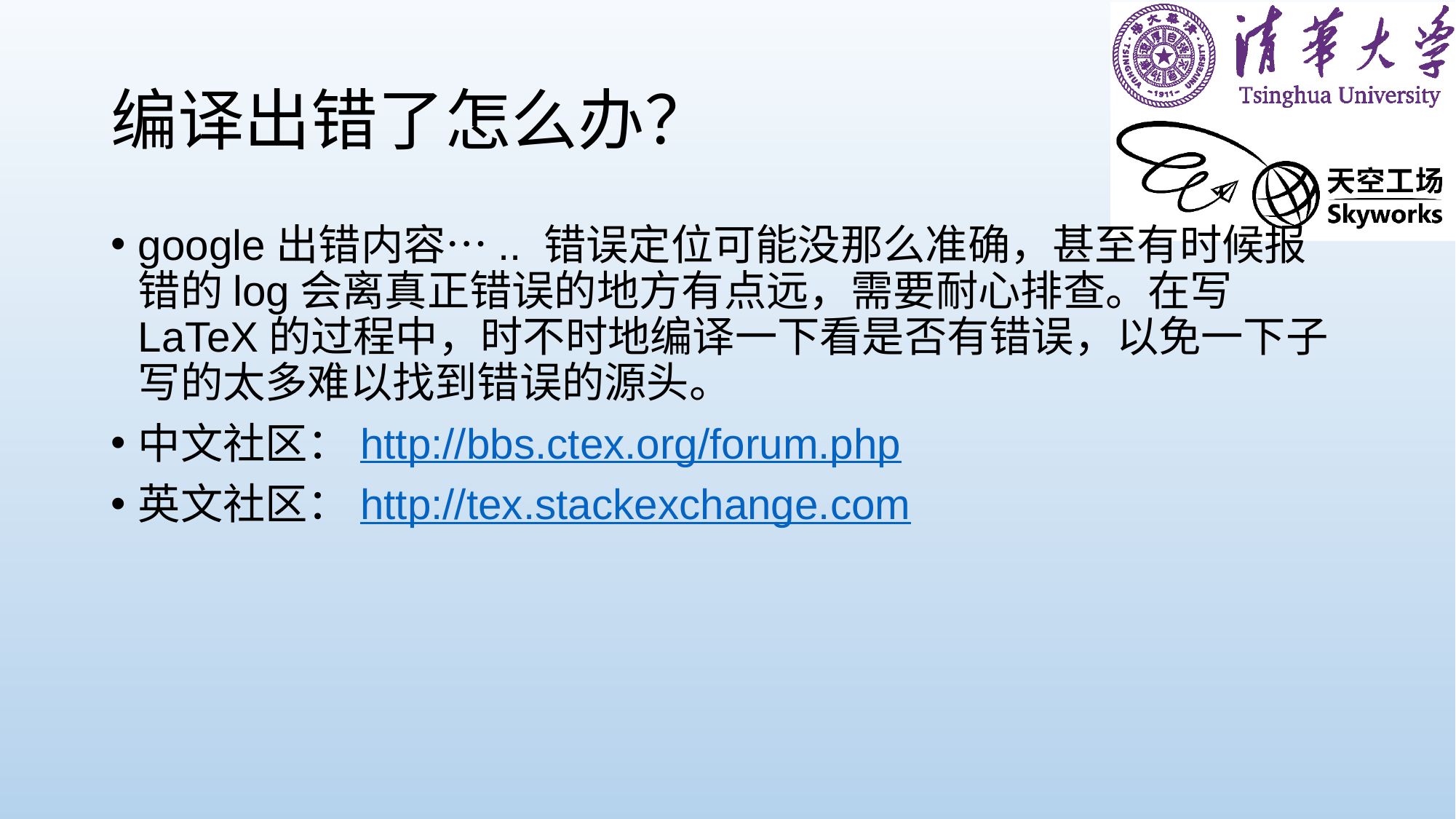

# 编译出错了怎么办？
google出错内容….. 错误定位可能没那么准确，甚至有时候报错的log会离真正错误的地方有点远，需要耐心排查。在写LaTeX的过程中，时不时地编译一下看是否有错误，以免一下子写的太多难以找到错误的源头。
中文社区：http://bbs.ctex.org/forum.php
英文社区：http://tex.stackexchange.com